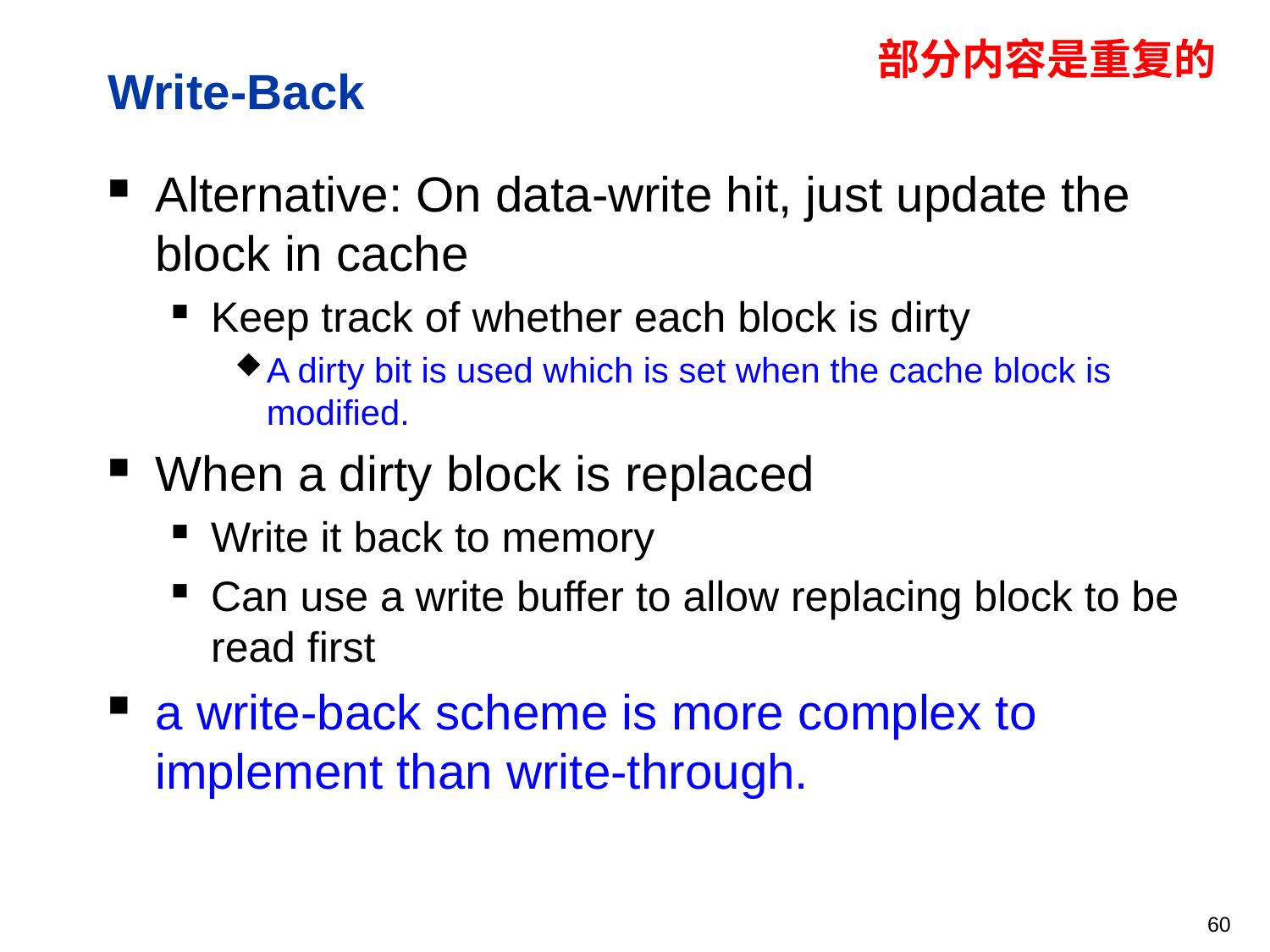

部分内容是重复的
# Write-Back
Alternative: On data-write hit, just update the block in cache
Keep track of whether each block is dirty
A dirty bit is used which is set when the cache block is modified.
When a dirty block is replaced
Write it back to memory
Can use a write buffer to allow replacing block to be read first
a write-back scheme is more complex to implement than write-through.
60